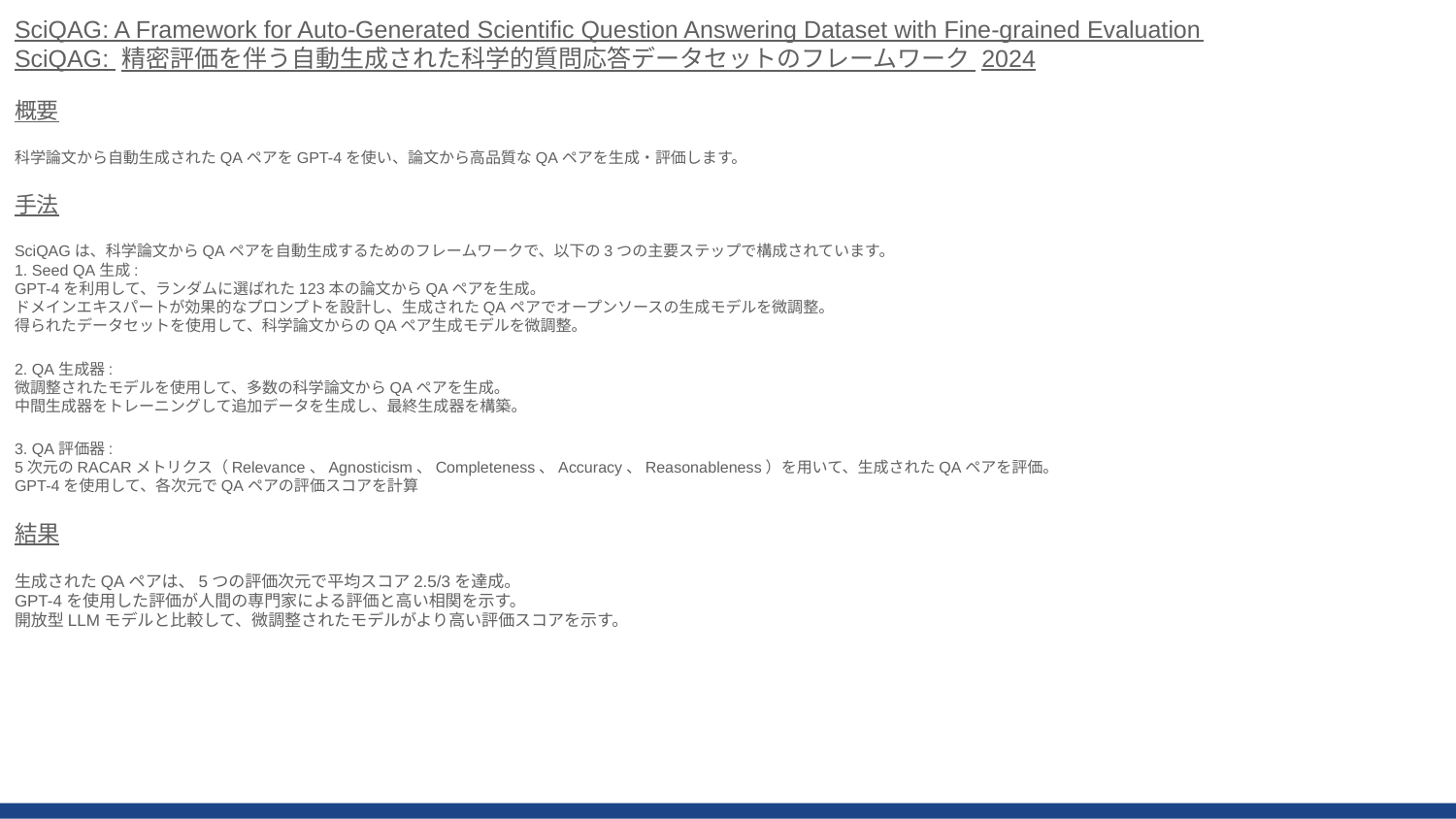

SciQAG: A Framework for Auto-Generated Scientific Question Answering Dataset with Fine-grained Evaluation
SciQAG: 精密評価を伴う自動生成された科学的質問応答データセットのフレームワーク 2024
概要
科学論文から自動生成されたQAペアをGPT-4を使い、論文から高品質なQAペアを生成・評価します。
手法
SciQAGは、科学論文からQAペアを自動生成するためのフレームワークで、以下の3つの主要ステップで構成されています。
1. Seed QA生成:
GPT-4を利用して、ランダムに選ばれた123本の論文からQAペアを生成。
ドメインエキスパートが効果的なプロンプトを設計し、生成されたQAペアでオープンソースの生成モデルを微調整。
得られたデータセットを使用して、科学論文からのQAペア生成モデルを微調整。
2. QA生成器:
微調整されたモデルを使用して、多数の科学論文からQAペアを生成。
中間生成器をトレーニングして追加データを生成し、最終生成器を構築。
3. QA評価器:
5次元のRACARメトリクス（Relevance、Agnosticism、Completeness、Accuracy、Reasonableness）を用いて、生成されたQAペアを評価。
GPT-4を使用して、各次元でQAペアの評価スコアを計算
結果
生成されたQAペアは、5つの評価次元で平均スコア2.5/3を達成。
GPT-4を使用した評価が人間の専門家による評価と高い相関を示す。
開放型LLMモデルと比較して、微調整されたモデルがより高い評価スコアを示す。